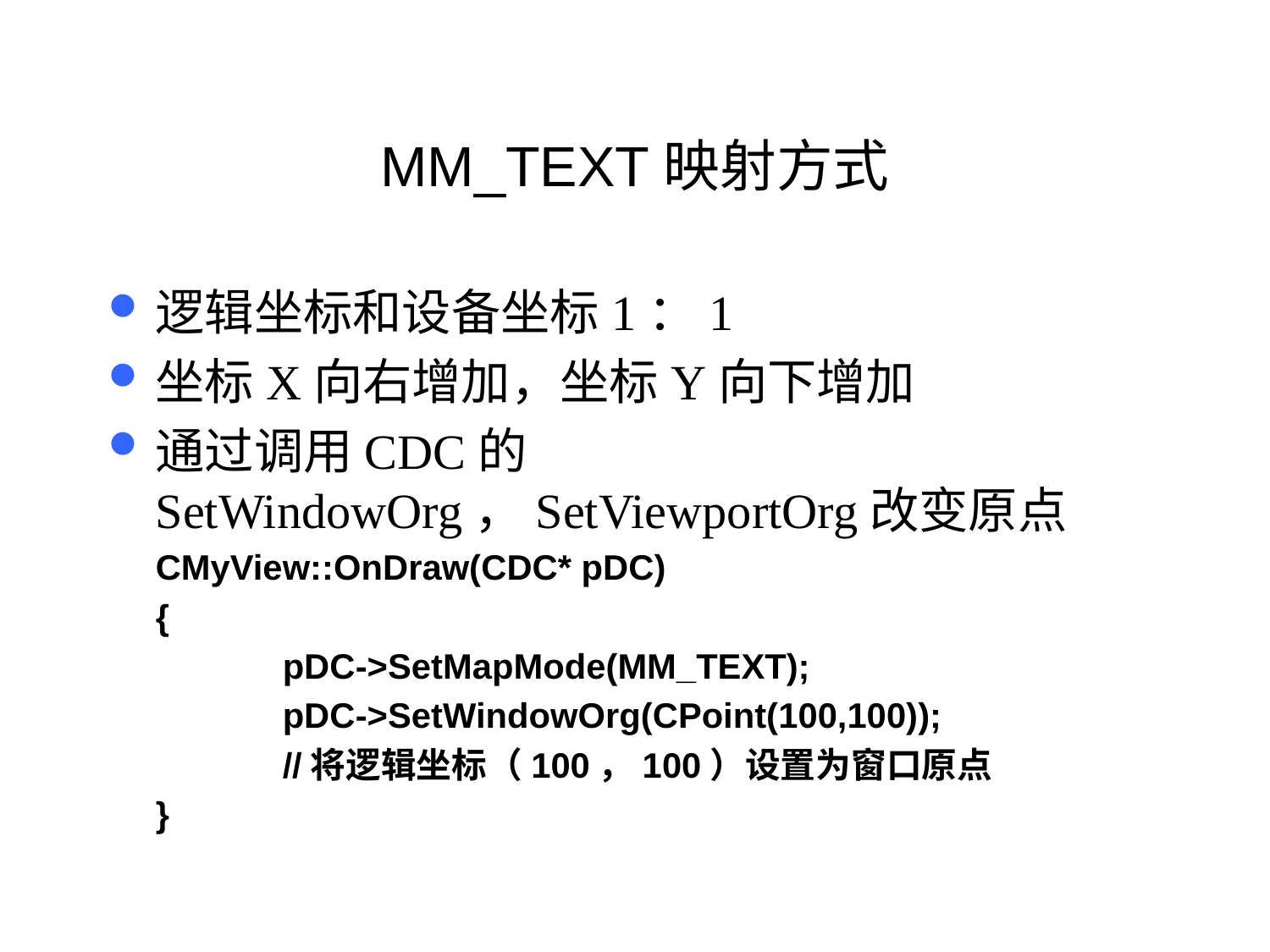

# MM_TEXT映射方式
逻辑坐标和设备坐标1：1
坐标X向右增加，坐标Y向下增加
通过调用CDC的SetWindowOrg，SetViewportOrg改变原点
	CMyView::OnDraw(CDC* pDC)
	{
		pDC->SetMapMode(MM_TEXT);
		pDC->SetWindowOrg(CPoint(100,100));
		//将逻辑坐标（100，100）设置为窗口原点
	}
36